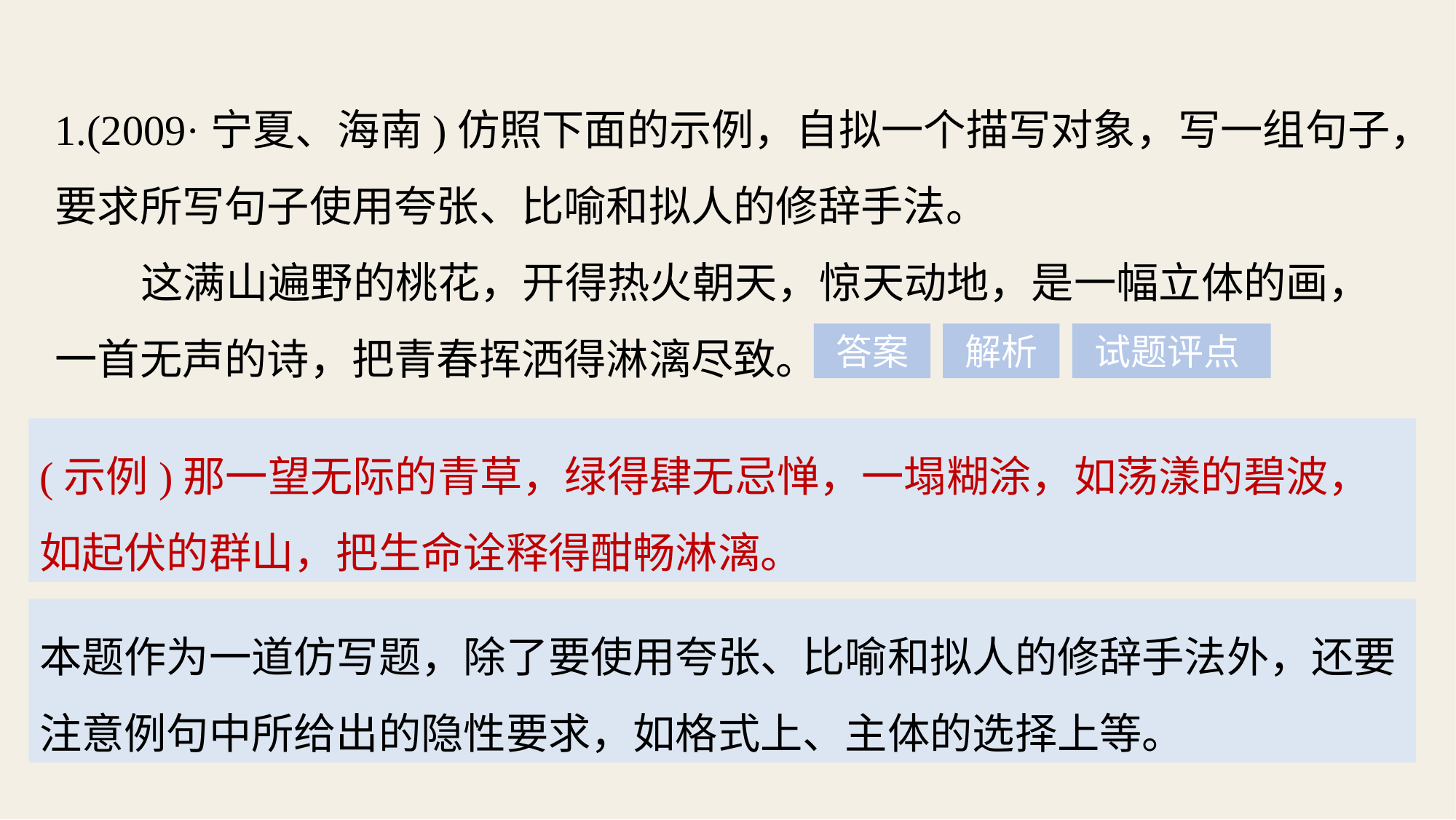

1.(2009·宁夏、海南)仿照下面的示例，自拟一个描写对象，写一组句子，要求所写句子使用夸张、比喻和拟人的修辞手法。
这满山遍野的桃花，开得热火朝天，惊天动地，是一幅立体的画，一首无声的诗，把青春挥洒得淋漓尽致。
答案
解析
试题评点
(示例)那一望无际的青草，绿得肆无忌惮，一塌糊涂，如荡漾的碧波，如起伏的群山，把生命诠释得酣畅淋漓。
本题作为一道仿写题，除了要使用夸张、比喻和拟人的修辞手法外，还要注意例句中所给出的隐性要求，如格式上、主体的选择上等。